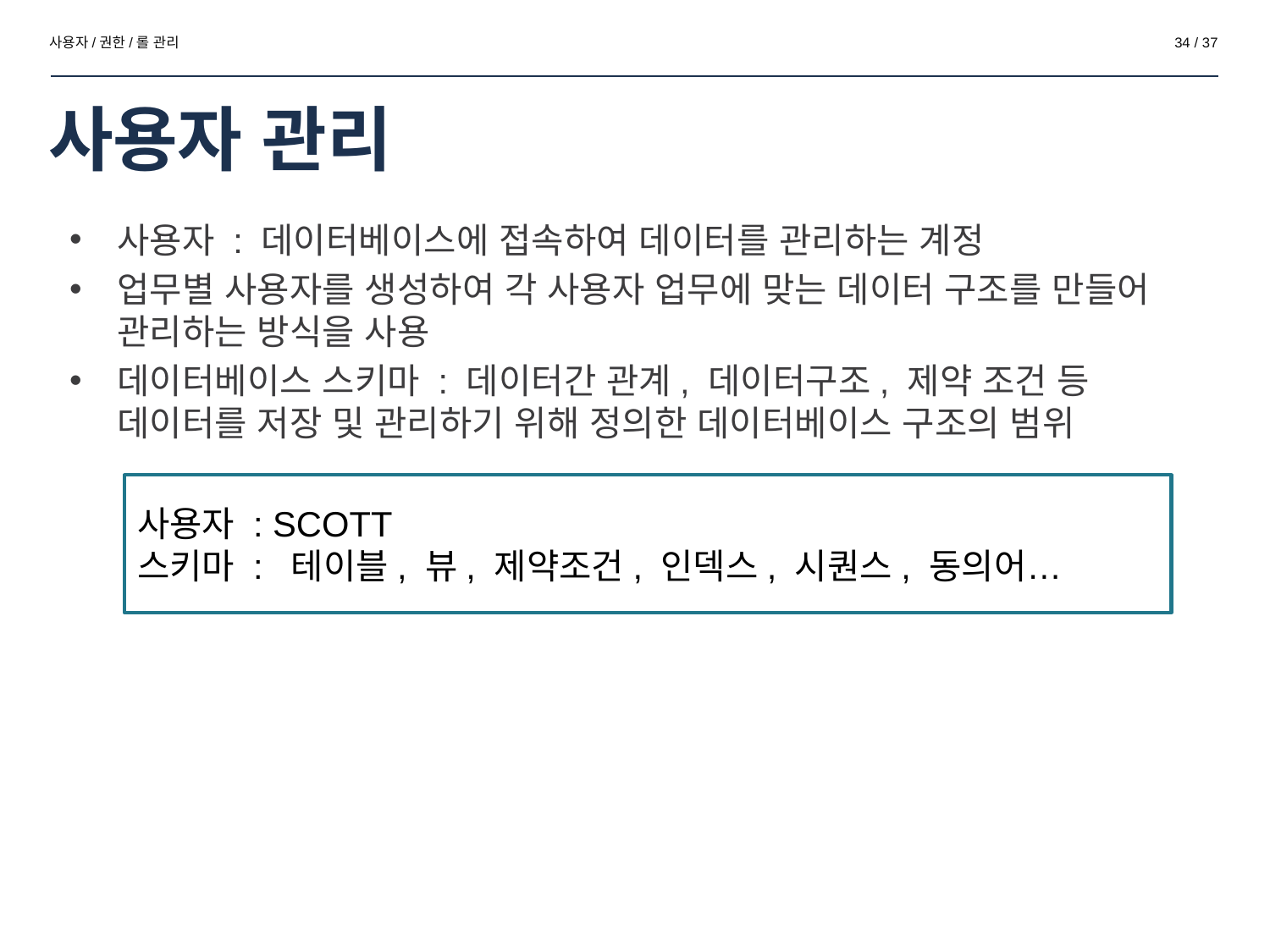

사용자/권한/롤 관리
34 / 37
# 사용자 관리

사용자 : 데이터베이스에 접속하여 데이터를 관리하는 계정
업무별 사용자를 생성하여 각 사용자 업무에 맞는 데이터 구조를 만들어 관리하는 방식을 사용
데이터베이스 스키마 : 데이터간 관계, 데이터구조, 제약 조건 등 데이터를 저장 및 관리하기 위해 정의한 데이터베이스 구조의 범위

사용자 : SCOTT
스키마 :  테이블, 뷰, 제약조건, 인덱스, 시퀀스, 동의어…